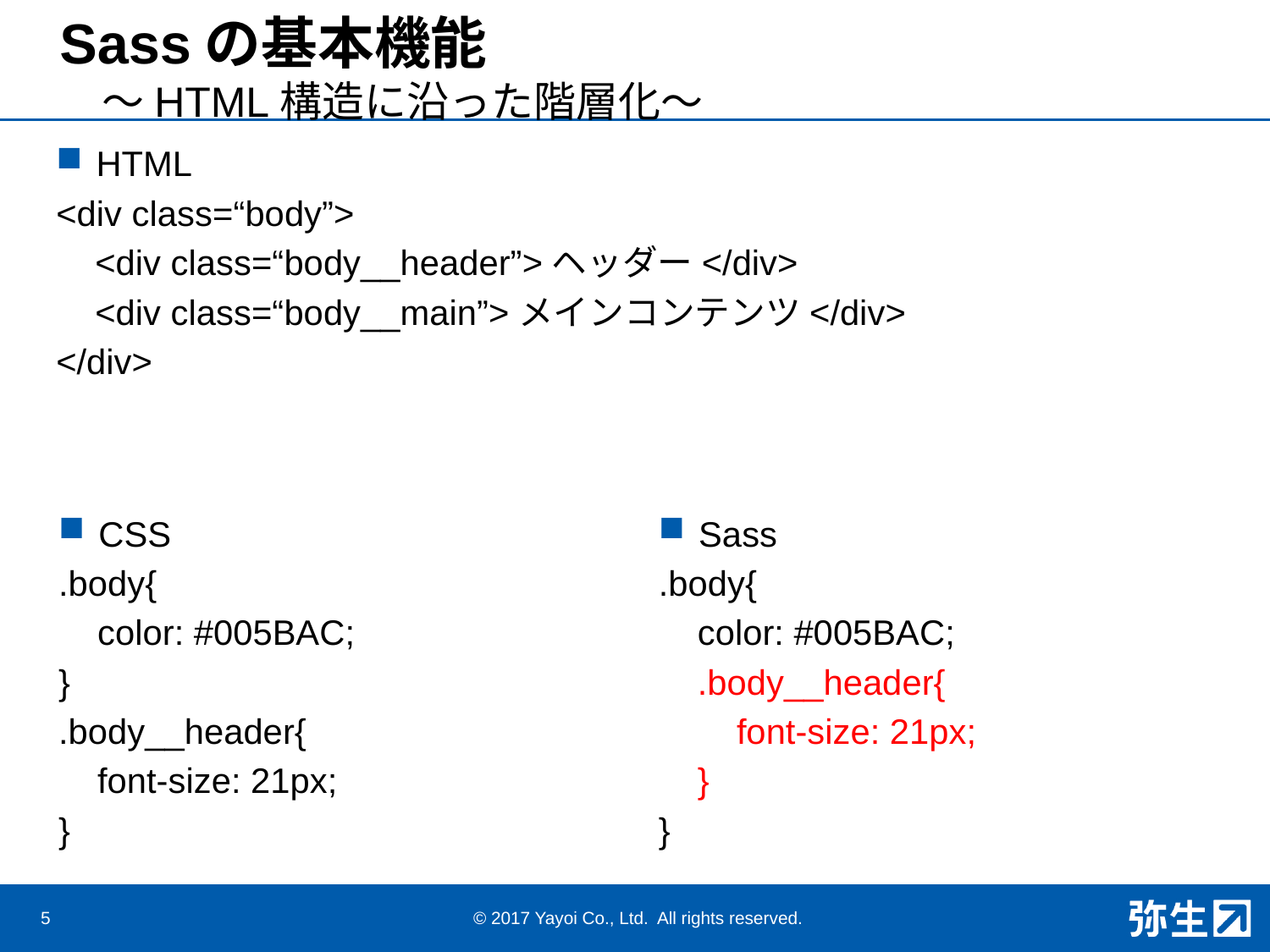

# Sassの基本機能 　～HTML構造に沿った階層化～
HTML
<div class=“body”>
    <div class=“body__header”>ヘッダー</div>
    <div class=“body__main”>メインコンテンツ</div>
</div>
CSS
.body{
    color: #005BAC;
}
.body__header{
    font-size: 21px;
}
Sass
.body{
    color: #005BAC;
    .body__header{
        font-size: 21px;
    }
}
5
© 2017 Yayoi Co., Ltd.  All rights reserved.